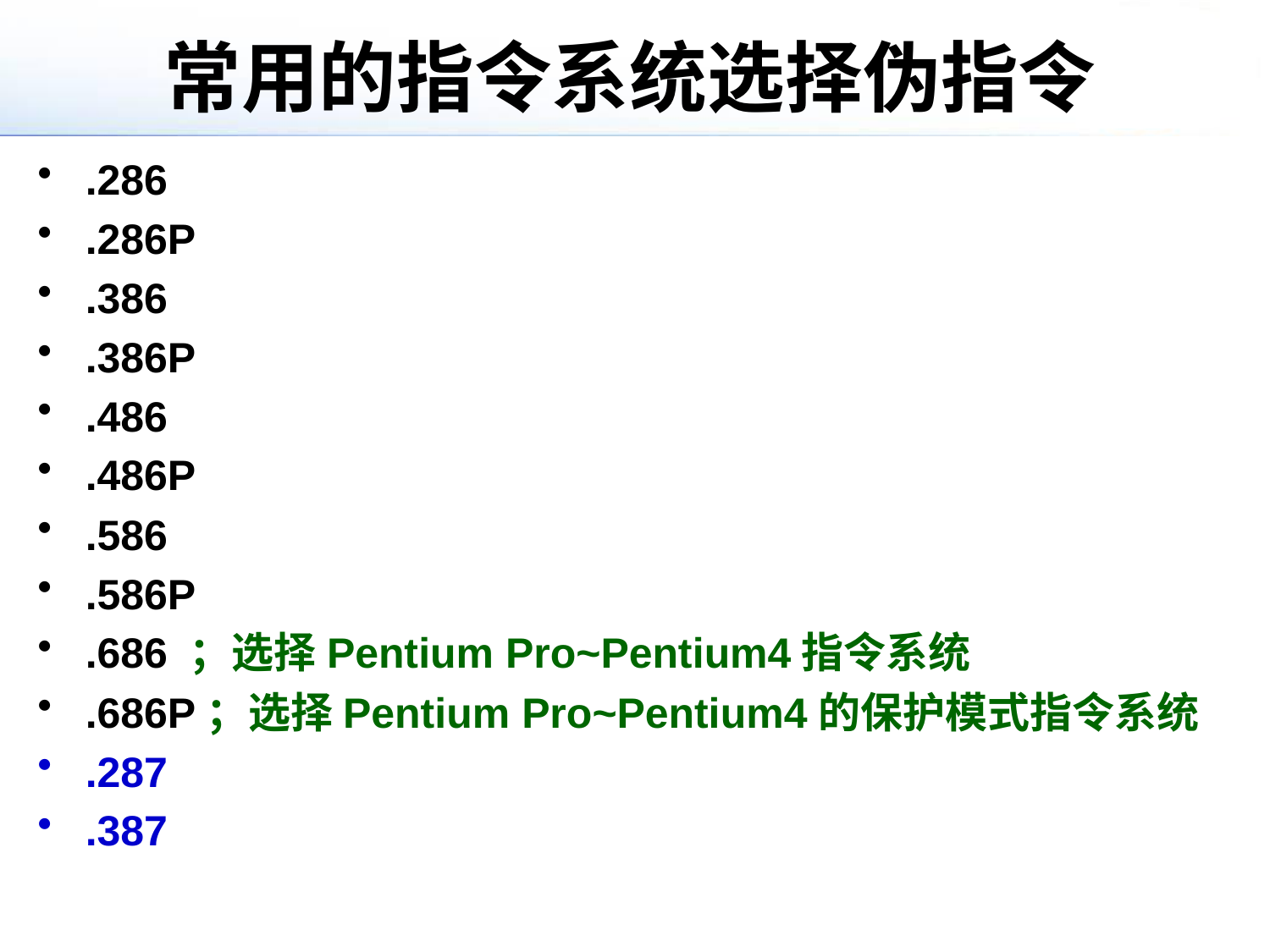

# 常用的指令系统选择伪指令
.286
.286P
.386
.386P
.486
.486P
.586
.586P
.686 ；选择Pentium Pro~Pentium4指令系统
.686P；选择Pentium Pro~Pentium4的保护模式指令系统
.287
.387